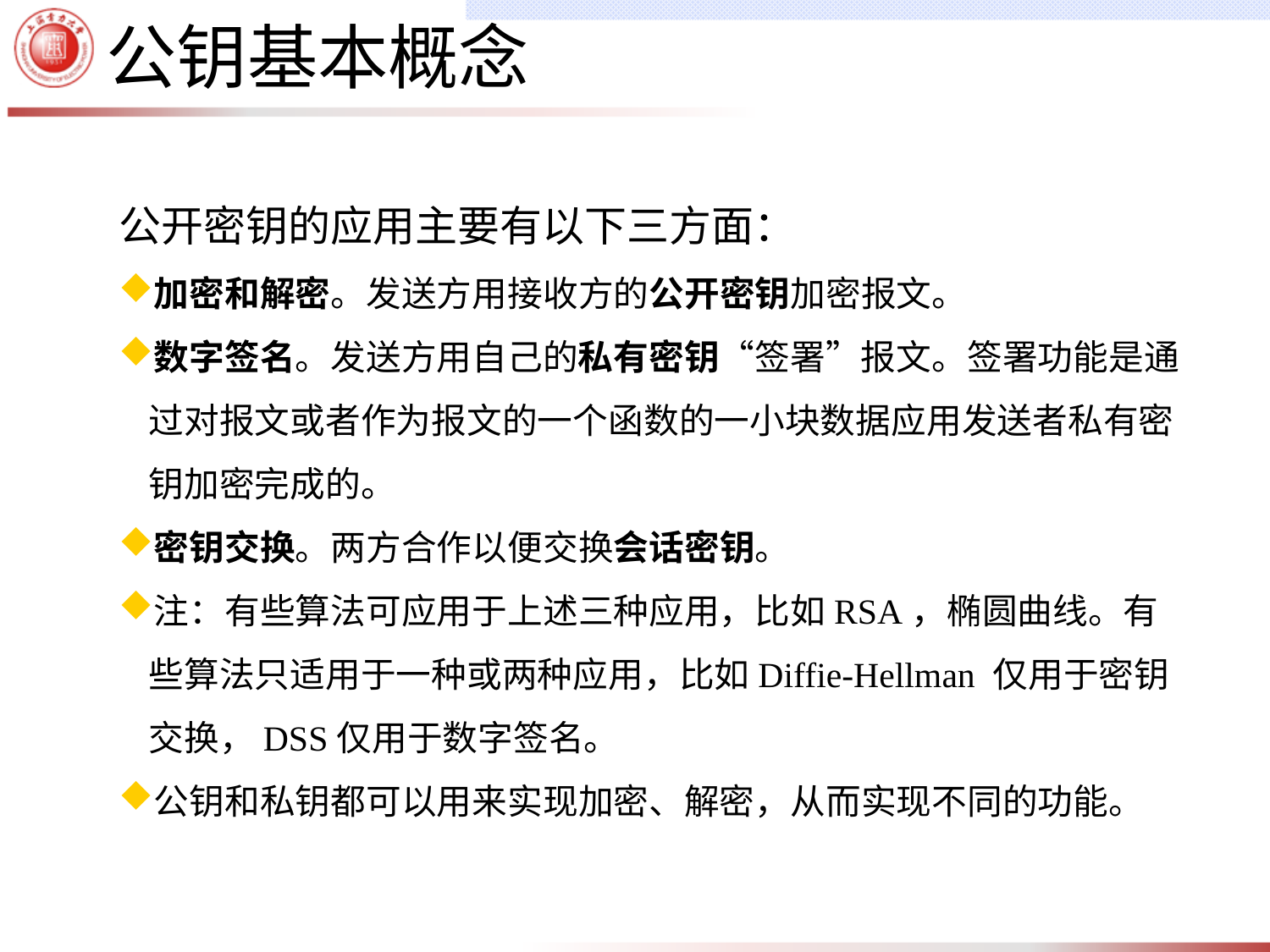

公钥基本概念

公开密钥的应用主要有以下三方面：
加密和解密。发送方用接收方的公开密钥加密报文。
数字签名。发送方用自己的私有密钥“签署”报文。签署功能是通过对报文或者作为报文的一个函数的一小块数据应用发送者私有密钥加密完成的。
密钥交换。两方合作以便交换会话密钥。
注：有些算法可应用于上述三种应用，比如RSA，椭圆曲线。有些算法只适用于一种或两种应用，比如Diffie-Hellman 仅用于密钥交换，DSS仅用于数字签名。
公钥和私钥都可以用来实现加密、解密，从而实现不同的功能。